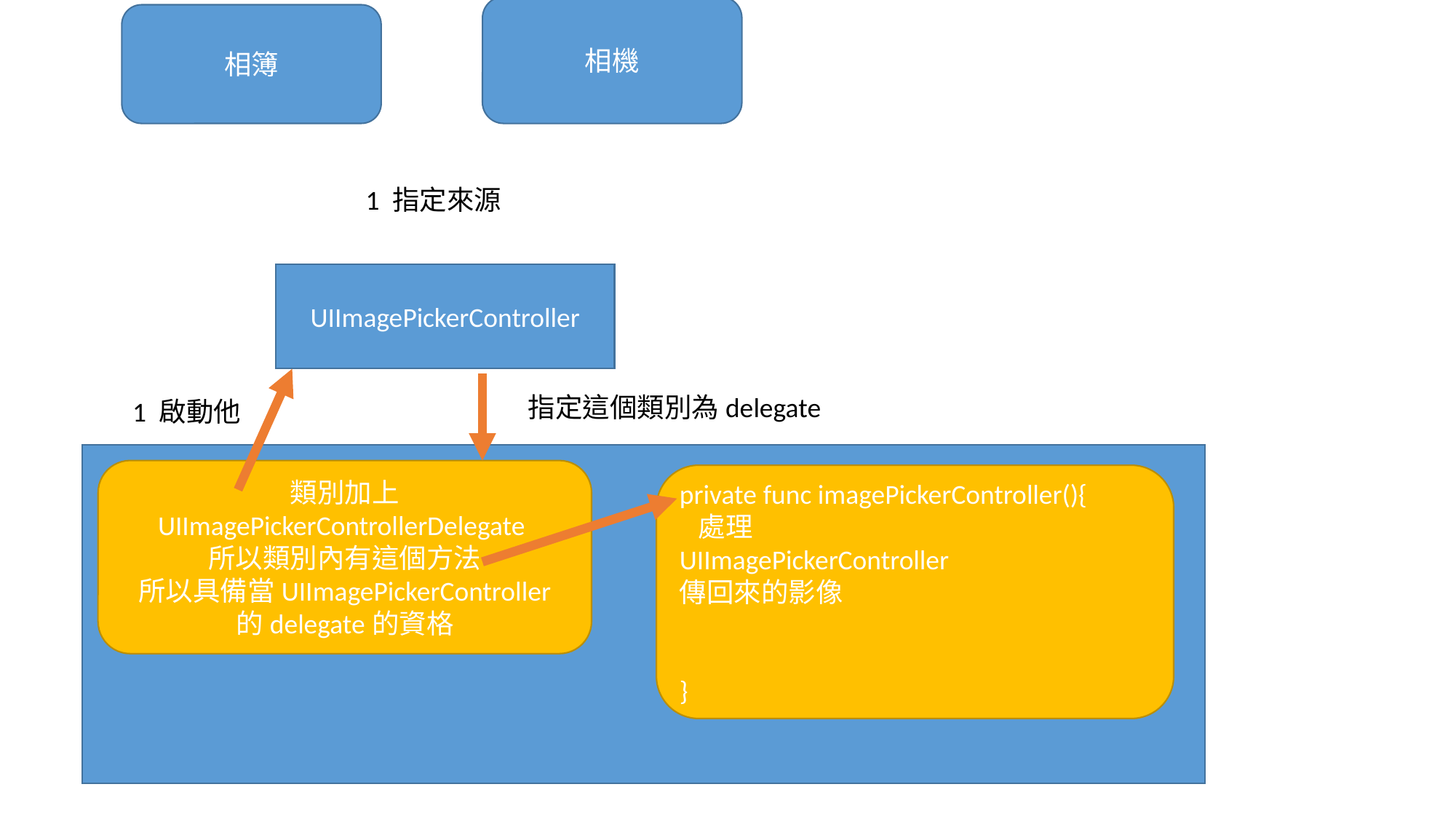

相機
相簿
1 指定來源
UIImagePickerController
指定這個類別為delegate
1 啟動他

類別加上 UIImagePickerControllerDelegate
所以類別內有這個方法
所以具備當UIImagePickerController
的delegate的資格
private func imagePickerController(){
  處理
UIImagePickerController
傳回來的影像

}